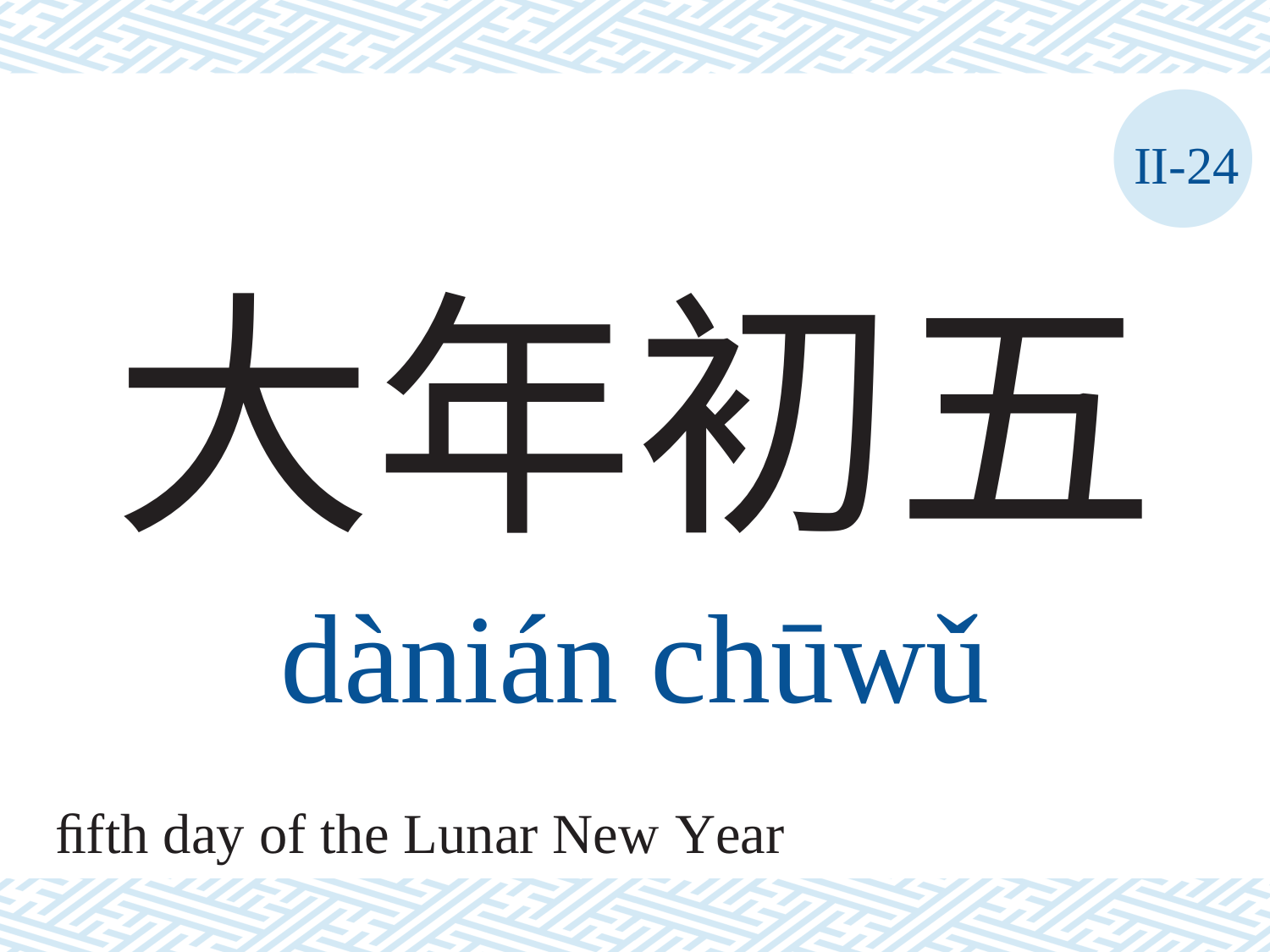

II-24
# 大年初五
dànián	chūwǔ
ﬁfth day of the Lunar New Year